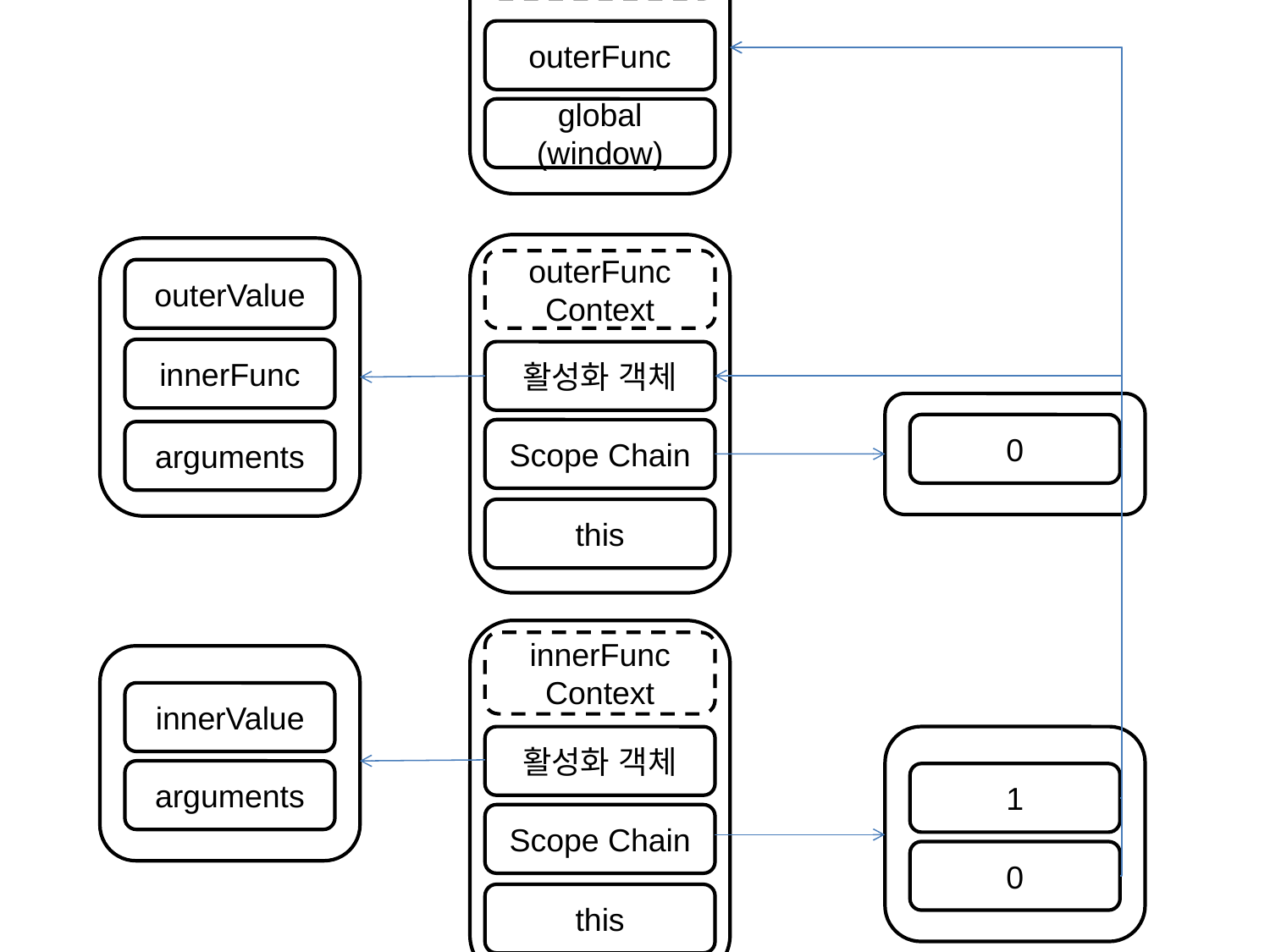

전역
활성화 객체
outerFunc
global
(window)

outerFunc
Context
outerValue
innerFunc
활성화 객체

0
Scope Chain
arguments
this

innerFunc
Context

innerValue
활성화 객체

arguments
1
Scope Chain
0
this